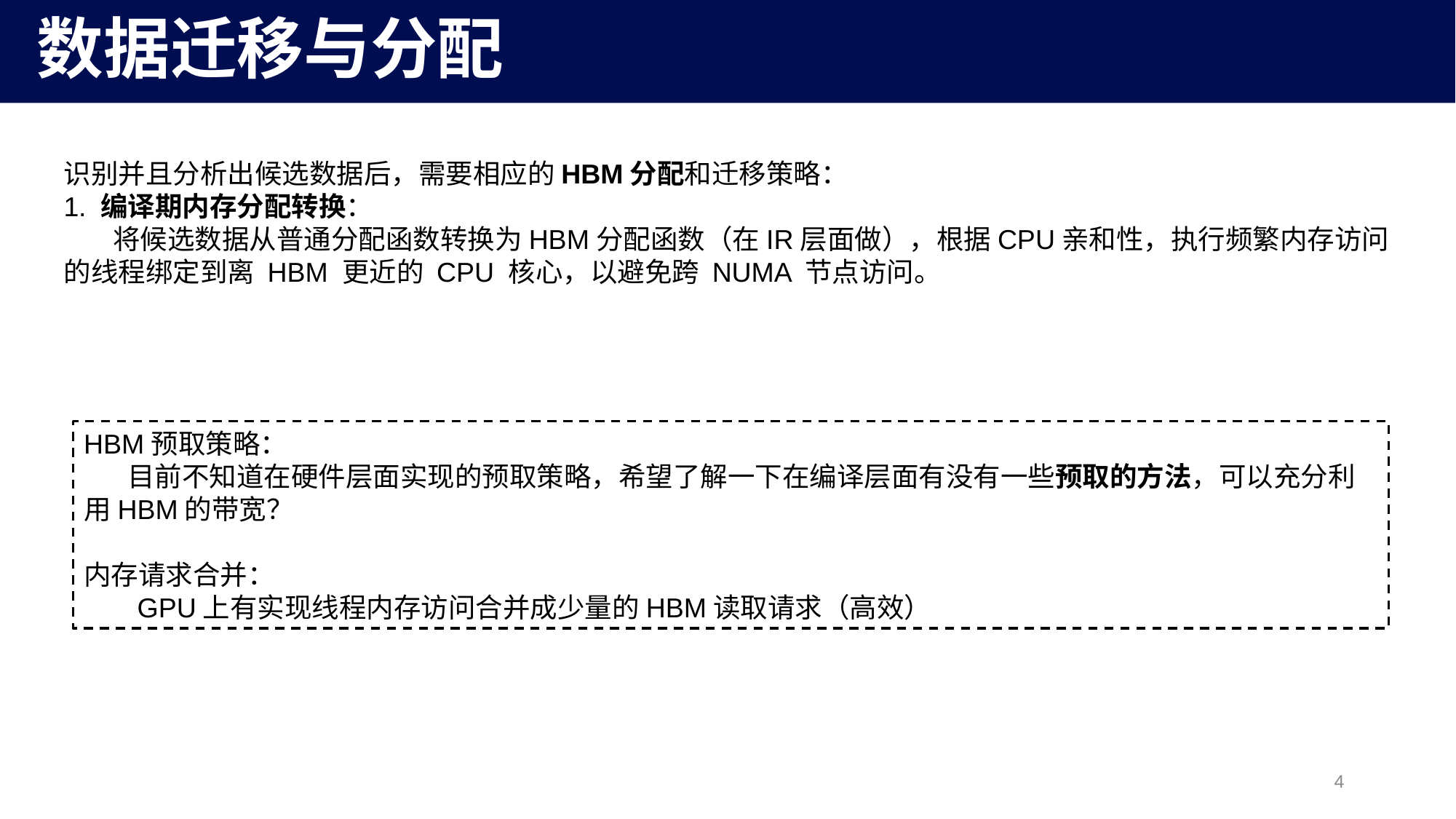

数据迁移与分配
识别并且分析出候选数据后，需要相应的HBM分配和迁移策略：
1. 编译期内存分配转换：
        将候选数据从普通分配函数转换为HBM分配函数（在IR层面做），根据CPU亲和性，执行频繁内存访问的线程绑定到离 HBM 更近的 CPU 核心，以避免跨 NUMA 节点访问。
HBM预取策略：
      目前不知道在硬件层面实现的预取策略，希望了解一下在编译层面有没有一些预取的方法，可以充分利用HBM的带宽？

内存请求合并：
       GPU上有实现线程内存访问合并成少量的HBM读取请求（高效）
4